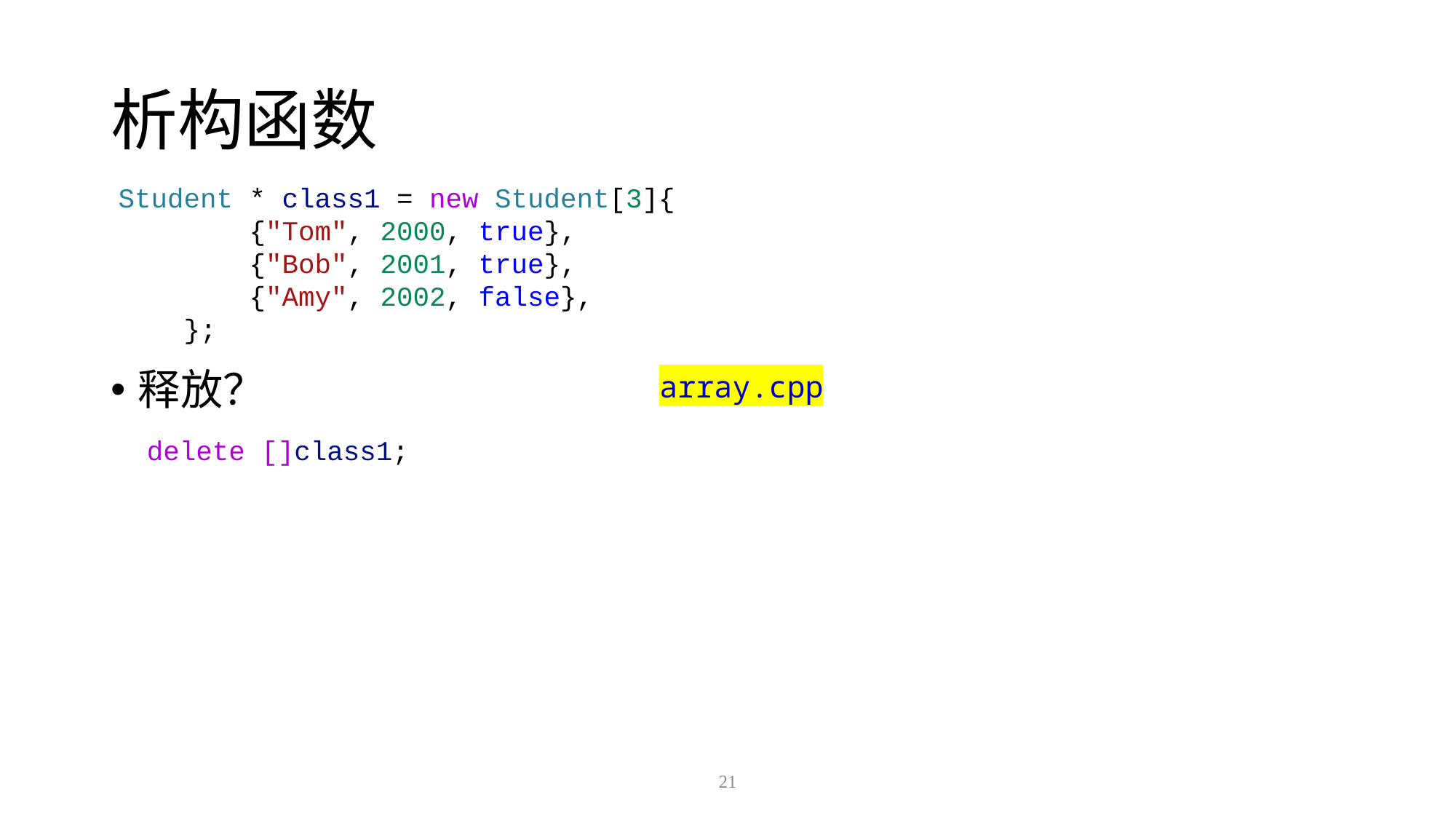

# 析构函数

释放？
Student * class1 = new Student[3]{
        {"Tom", 2000, true},
        {"Bob", 2001, true},
        {"Amy", 2002, false},
    };
array.cpp
delete []class1;
21